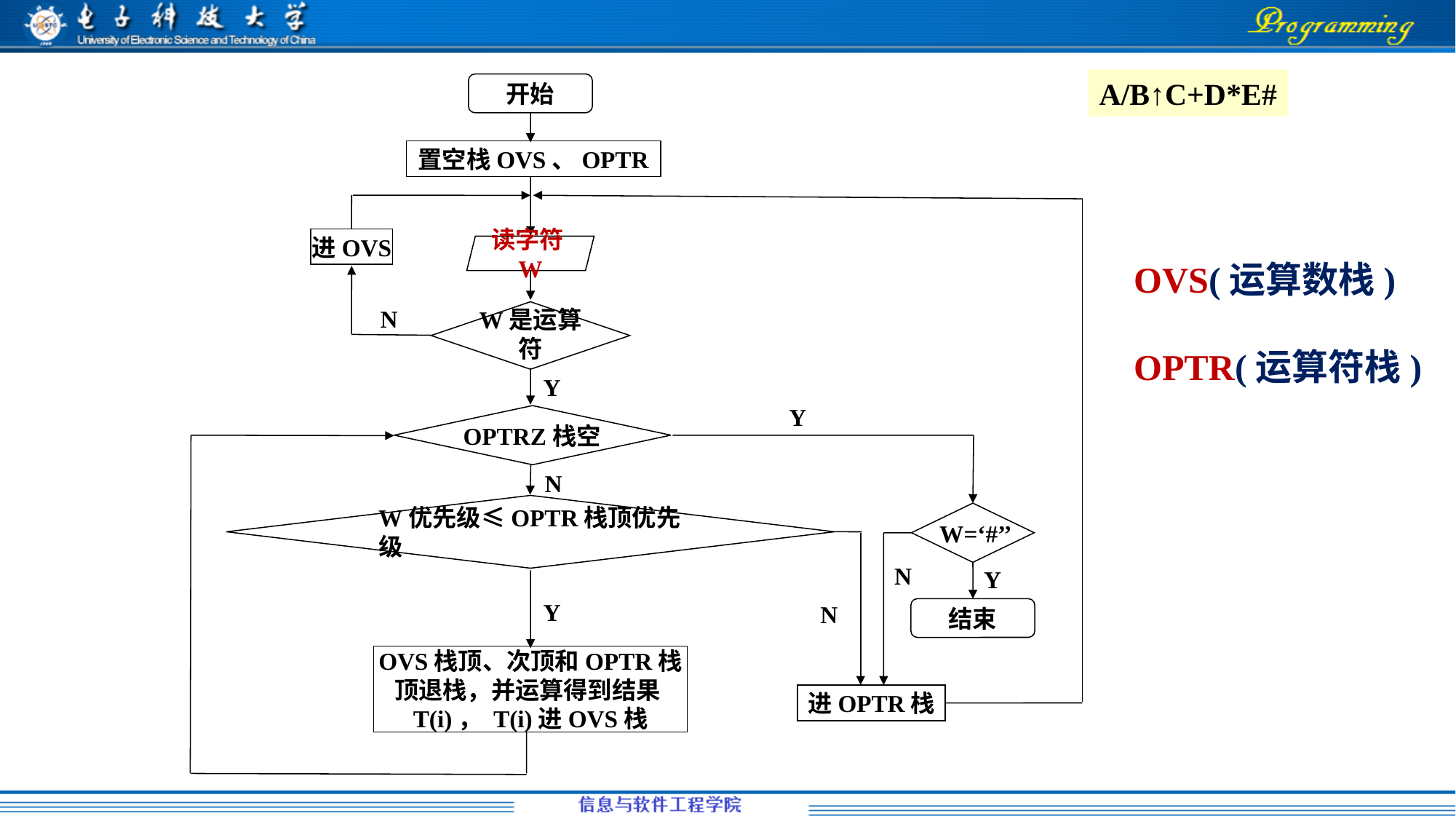

A/B↑C+D*E#
开始

置空栈OVS、OPTR

OVS(运算数栈)
OPTR(运算符栈)
进OVS
读字符W

N

W是运算符

Y

Y

OPTRZ栈空

N

W优先级≤OPTR栈顶优先级

W=‘#’’

N
Y

Y

N
结束
OVS栈顶、次顶和OPTR栈顶退栈，并运算得到结果T(i)， T(i)进OVS栈
进OPTR栈